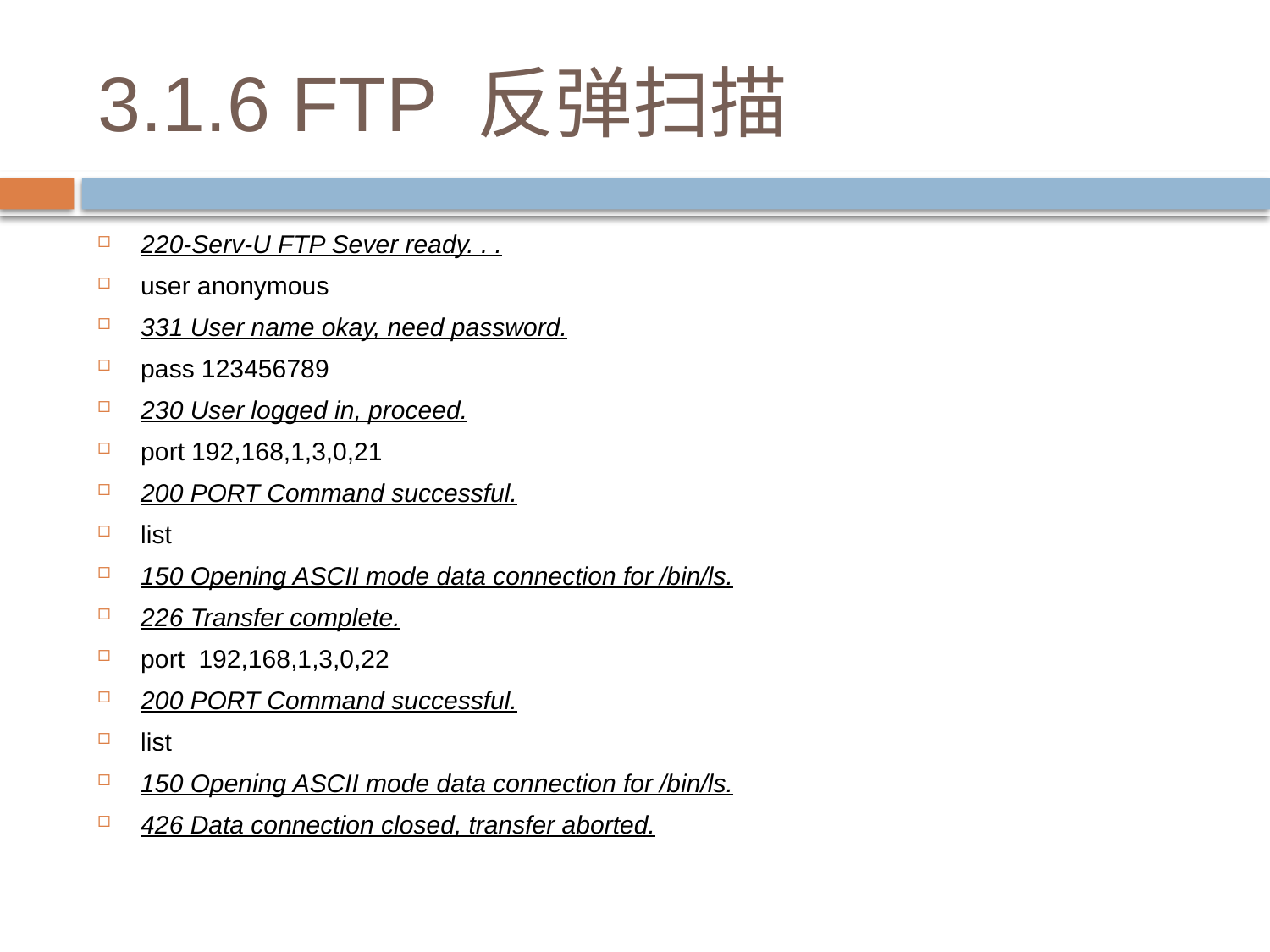

# 3.1.6 FTP 反弹扫描
220-Serv-U FTP Sever ready. . .
user anonymous
331 User name okay, need password.
pass 123456789
230 User logged in, proceed.
port 192,168,1,3,0,21
200 PORT Command successful.
list
150 Opening ASCII mode data connection for /bin/ls.
226 Transfer complete.
port  192,168,1,3,0,22
200 PORT Command successful.
list
150 Opening ASCII mode data connection for /bin/ls.
426 Data connection closed, transfer aborted.